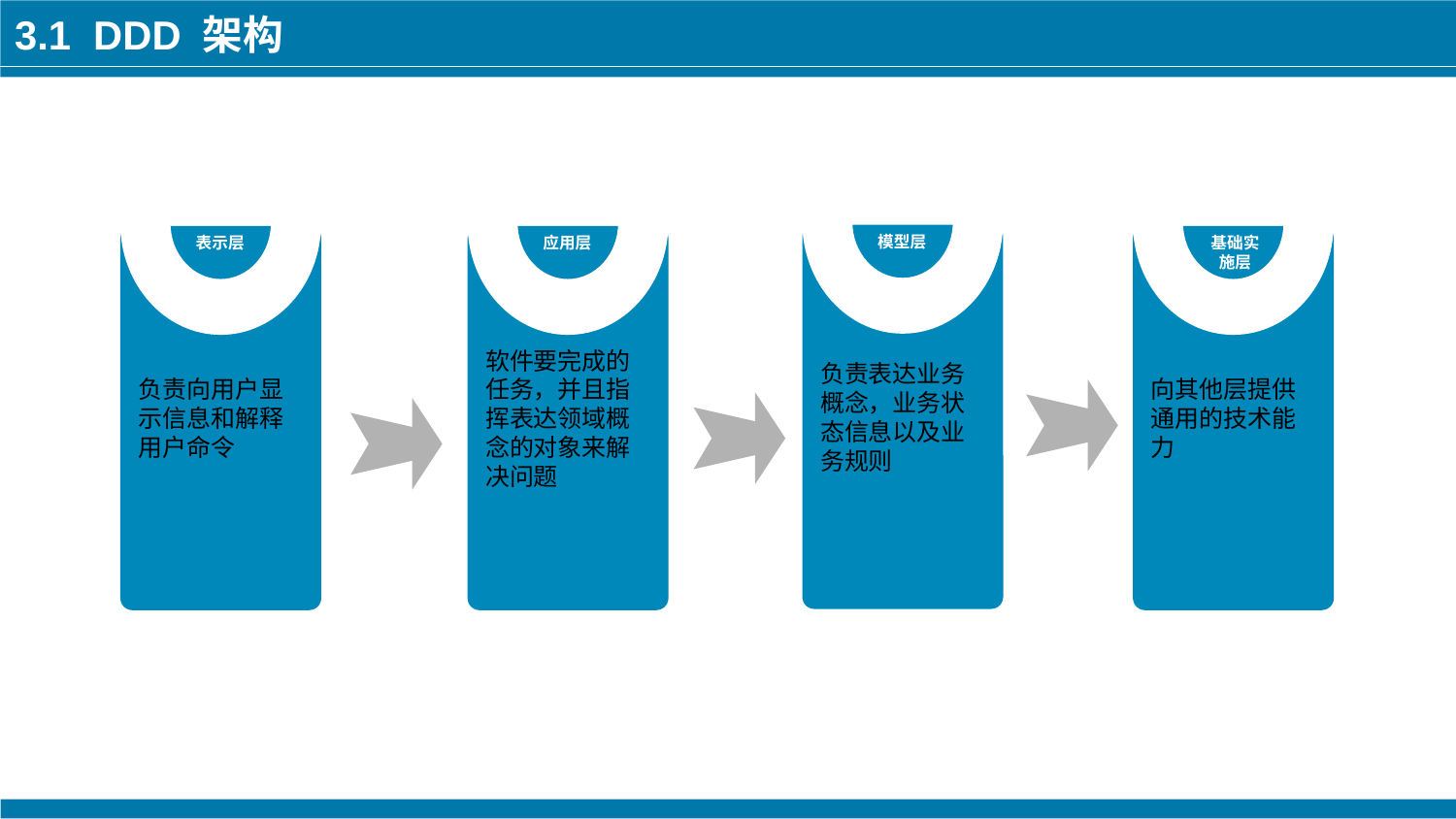

3.1  DDD 架构

模型层
负责表达业务概念，业务状态信息以及业务规则

表示层
负责向用户显示信息和解释用户命令

应用层
软件要完成的任务，并且指挥表达领域概念的对象来解决问题

基础实施层
向其他层提供通用的技术能力